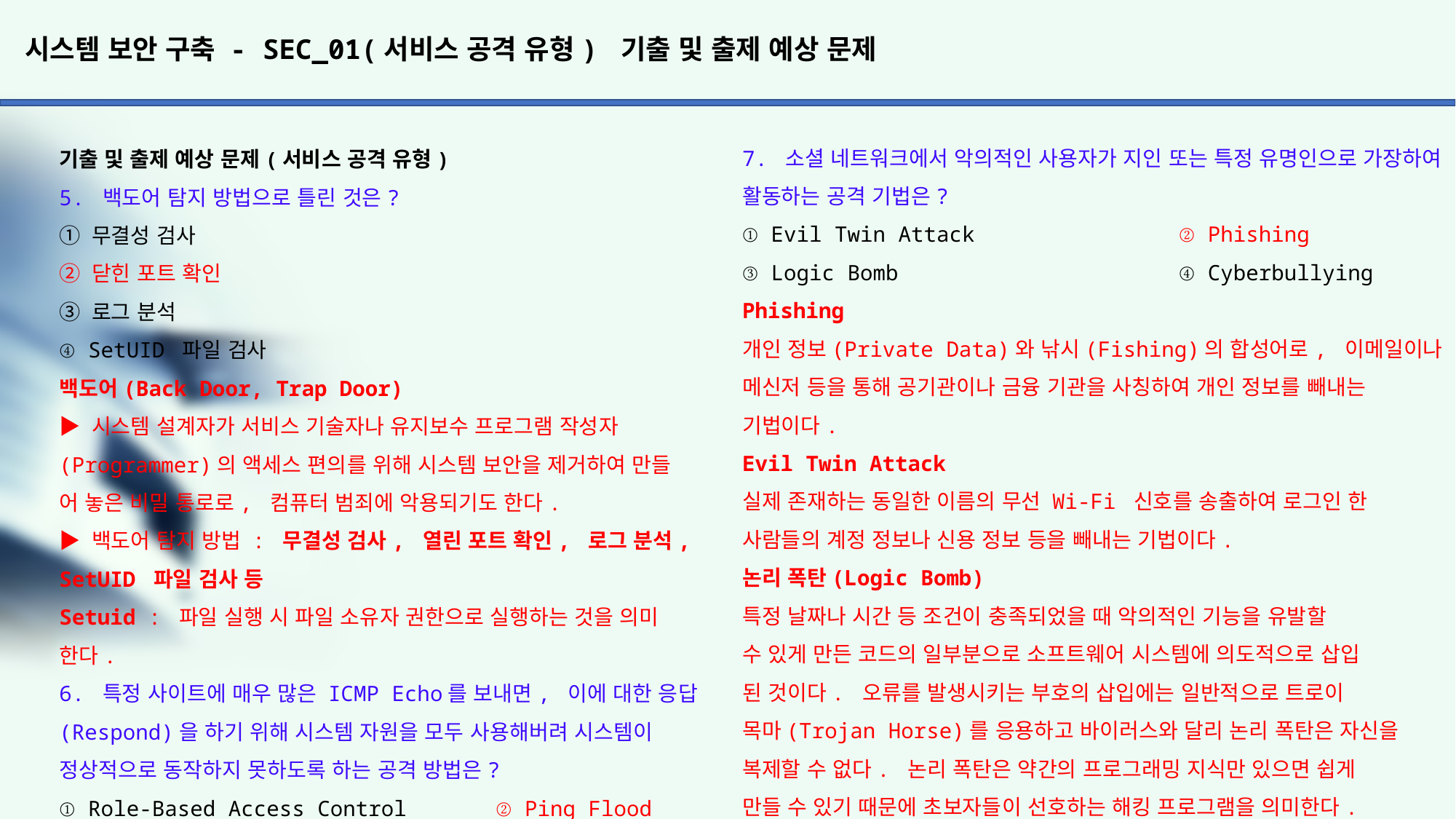

# 시스템 보안 구축 - SEC_01(서비스 공격 유형) 기출 및 출제 예상 문제
7. 소셜 네트워크에서 악의적인 사용자가 지인 또는 특정 유명인으로 가장하여 활동하는 공격 기법은?
① Evil Twin Attack 		② Phishing
③ Logic Bomb 			④ Cyberbullying
Phishing
개인 정보(Private Data)와 낚시(Fishing)의 합성어로, 이메일이나
메신저 등을 통해 공기관이나 금융 기관을 사칭하여 개인 정보를 빼내는 기법이다.
Evil Twin Attack
실제 존재하는 동일한 이름의 무선 Wi-Fi 신호를 송출하여 로그인 한
사람들의 계정 정보나 신용 정보 등을 빼내는 기법이다.
논리 폭탄(Logic Bomb)
특정 날짜나 시간 등 조건이 충족되었을 때 악의적인 기능을 유발할
수 있게 만든 코드의 일부분으로 소프트웨어 시스템에 의도적으로 삽입
된 것이다. 오류를 발생시키는 부호의 삽입에는 일반적으로 트로이
목마(Trojan Horse)를 응용하고 바이러스와 달리 논리 폭탄은 자신을
복제할 수 없다. 논리 폭탄은 약간의 프로그래밍 지식만 있으면 쉽게
만들 수 있기 때문에 초보자들이 선호하는 해킹 프로그램을 의미한다.
사이버 따돌림(Cyberbullying)
사이버 공간에서 심리적 공격, 개인 정보, 허위 사실 유포를 비롯해서
집단으로 상대방이 고통을 느끼도록 하는 모든 행위를 의미한다.
실제로 SNS를 통한 집단 따돌림이 여고생을 죽음으로 몰고 간 사례가
상당히 많이 존재할 만큼 심각한 사회적 문제이다.
8. 악성코드의 유형 중 다른 컴퓨터의 취약점을 이용하여 스스로 전파 하거나 메일로 전파되며 스스로를 증식하는 것은?
① Worm 		② Rogue Ware
③ Adware	 	④ Reflection Attack
파리 같은 벌레(Worm)들은 환경이 지저분하면 취약점 혼자 날아다니면서(전파) 쉽게 늘어난다는 것(증식)을 기억하자.
웜(Worm)
네트워크를 통해 연속적으로 자신을 복제하여 시스템의 부하를 높임
으로써 결국 시스템을 다운시키는 바이러스의 일종으로, 분산 서비스 거부 공격, 버퍼 오버플로 공격, 슬래머 등이 웜 공격의 한 형태이다.
Rogue Ware
Rogue Security Software라고도 부르며, Rogue란 단어가 의미하듯이,
사용자를 속여서 다른 Malware를 설치하게끔 유도하는 기능을 가지고
있다. 예를 들면, 컴퓨터 바이러스에 감염되었다고 하면서, 치료하기
위해 Anti-Virus Software를 설치하도록 유도한다.
Adware(애드웨어)
사용자 동의 없이 설치되어, 사용 중 Online 광고를 보여주고 특정인에
게 광고 수익을 올려 주는 악성 코드를 의미한다. Adware는 악성코드
(Malware)로 분류하지 않고, ‘unwanted software’에 속하는 것으로
분류되기도 한다.
반사 공격(Reflection Attack)
가장 흔한 DDoS 공격 기법으로써, 네트워크가 감당할 수 없는 트랙픽의
양을 생성하여 정상적인 트래픽을 처리하지 못하도록 하는 것이다.
기출 및 출제 예상 문제(서비스 공격 유형)
5. 백도어 탐지 방법으로 틀린 것은?
① 무결성 검사
② 닫힌 포트 확인
③ 로그 분석
④ SetUID 파일 검사
백도어(Back Door, Trap Door)
▶ 시스템 설계자가 서비스 기술자나 유지보수 프로그램 작성자
(Programmer)의 액세스 편의를 위해 시스템 보안을 제거하여 만들
어 놓은 비밀 통로로, 컴퓨터 범죄에 악용되기도 한다.
▶ 백도어 탐지 방법 : 무결성 검사, 열린 포트 확인, 로그 분석,
SetUID 파일 검사 등
Setuid : 파일 실행 시 파일 소유자 권한으로 실행하는 것을 의미
한다.
6. 특정 사이트에 매우 많은 ICMP Echo를 보내면, 이에 대한 응답
(Respond)을 하기 위해 시스템 자원을 모두 사용해버려 시스템이
정상적으로 동작하지 못하도록 하는 공격 방법은?
① Role-Based Access Control	② Ping Flood
③ Brute-Force				④ Trojan Horses
Ping Blood
특정 사이트에 매우 많은 ICMP 메시지를 보내 이에 대한 응답으로
시스템 자원을 모두 사용하게 해서 시스템이 정상적으로 동작하지
못하도록 하는 공격 기법이다.
역할 기반 액세스 제어(Role-Based Access Control, RBAC)를 이용
하면 조직 내에서 사용자의 역할만을 기반으로 데이터에 대한 사용자 액세스를 허용하거나 제한할 수 있다.
무작위 대입 공격(Brute Force Attack)
암호화된 문서의 암호키를 찾아내기 위해 적용 가능한 모든 값을
대입하여 공격하는 방식이다.